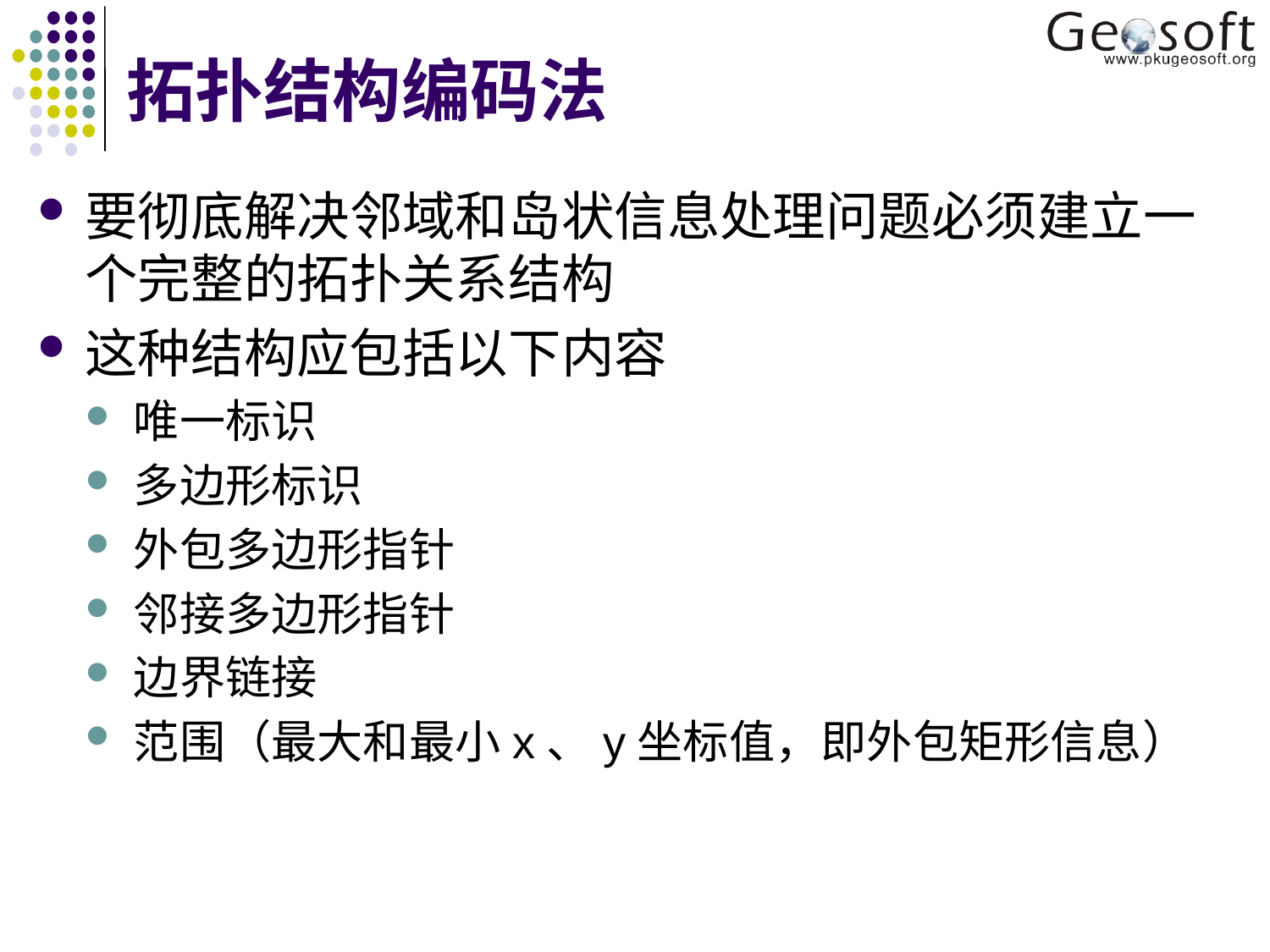

# 拓扑结构编码法
要彻底解决邻域和岛状信息处理问题必须建立一个完整的拓扑关系结构
这种结构应包括以下内容
唯一标识
多边形标识
外包多边形指针
邻接多边形指针
边界链接
范围（最大和最小x、y坐标值，即外包矩形信息）